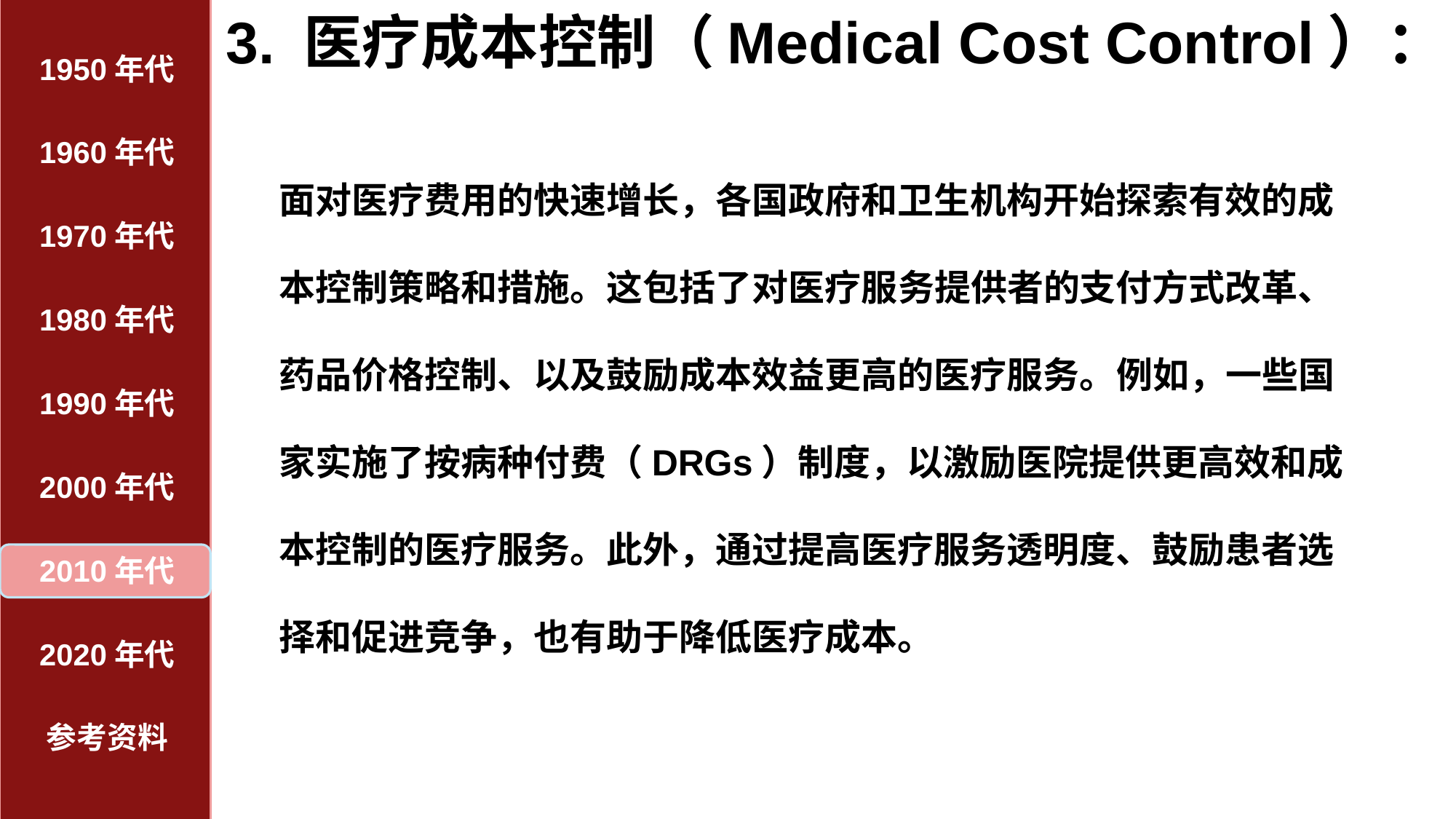

# 3. 医疗成本控制（Medical Cost Control）：

1950年代
1960年代
面对医疗费用的快速增长，各国政府和卫生机构开始探索有效的成本控制策略和措施。这包括了对医疗服务提供者的支付方式改革、药品价格控制、以及鼓励成本效益更高的医疗服务。例如，一些国家实施了按病种付费（DRGs）制度，以激励医院提供更高效和成本控制的医疗服务。此外，通过提高医疗服务透明度、鼓励患者选择和促进竞争，也有助于降低医疗成本。
1970年代
1980年代

1990年代

2000年代

2010年代
2020年代
参考资料